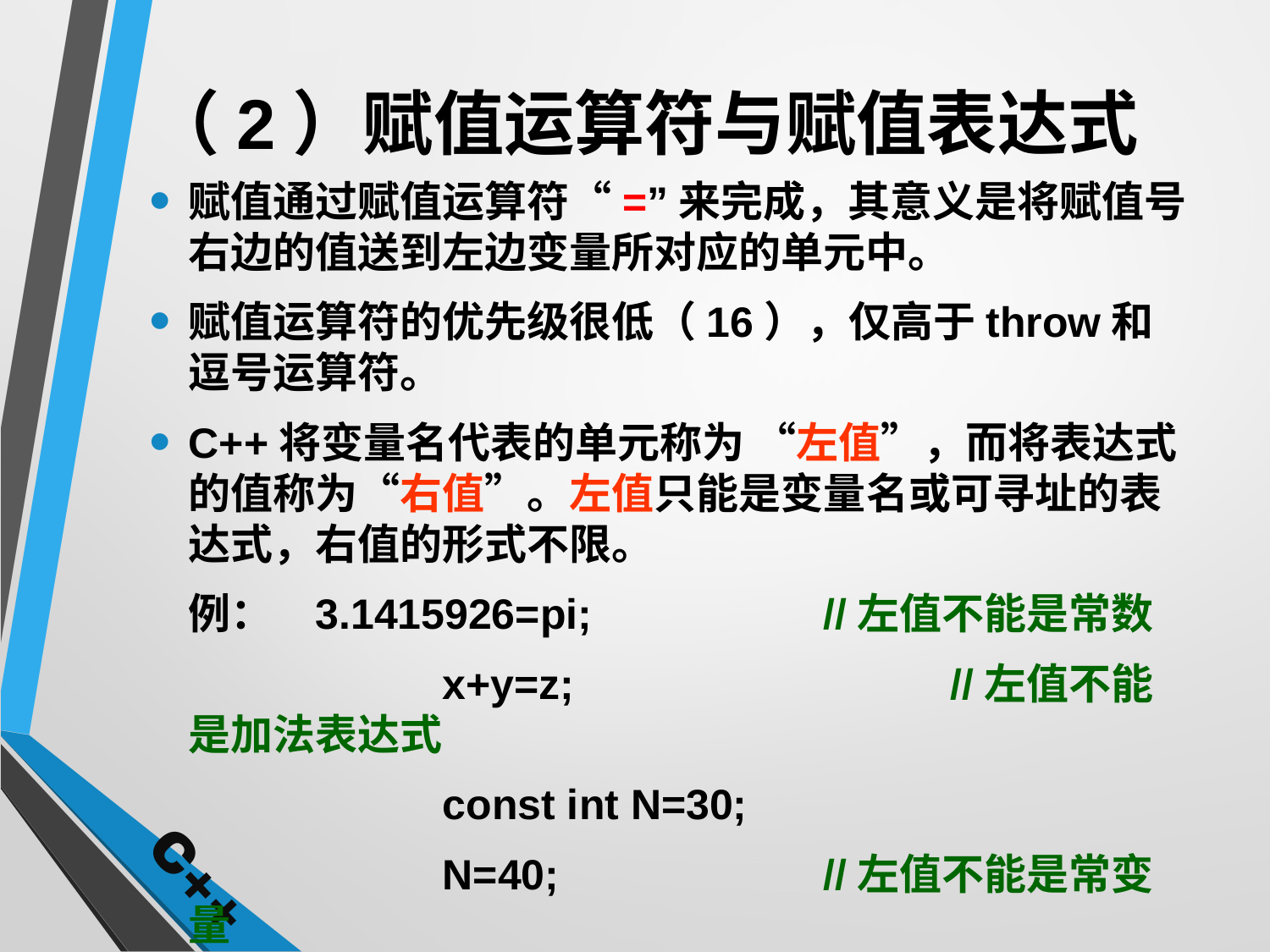

# （2）赋值运算符与赋值表达式
赋值通过赋值运算符“=”来完成，其意义是将赋值号右边的值送到左边变量所对应的单元中。
赋值运算符的优先级很低（16），仅高于throw和逗号运算符。
C++将变量名代表的单元称为 “左值”，而将表达式的值称为“右值”。左值只能是变量名或可寻址的表达式，右值的形式不限。
	例：	3.1415926=pi;		//左值不能是常数
			x+y=z;			//左值不能是加法表达式
			const int N=30;
			N=40;			//左值不能是常变量